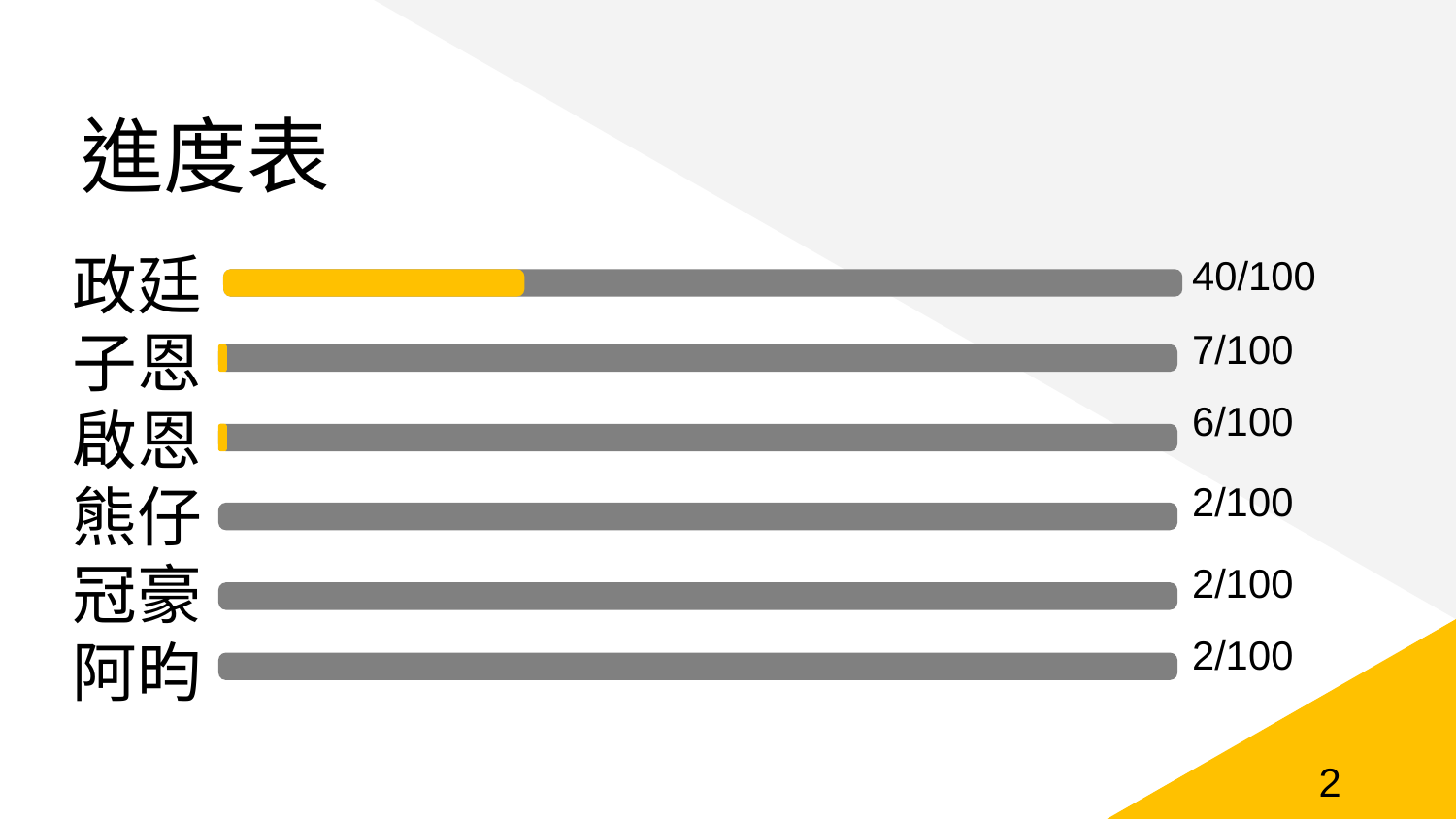

# 進度表

政廷
子恩
啟恩
熊仔
冠豪
阿昀
40/100

7/100

6/100

2/100
2/100
2/100
2